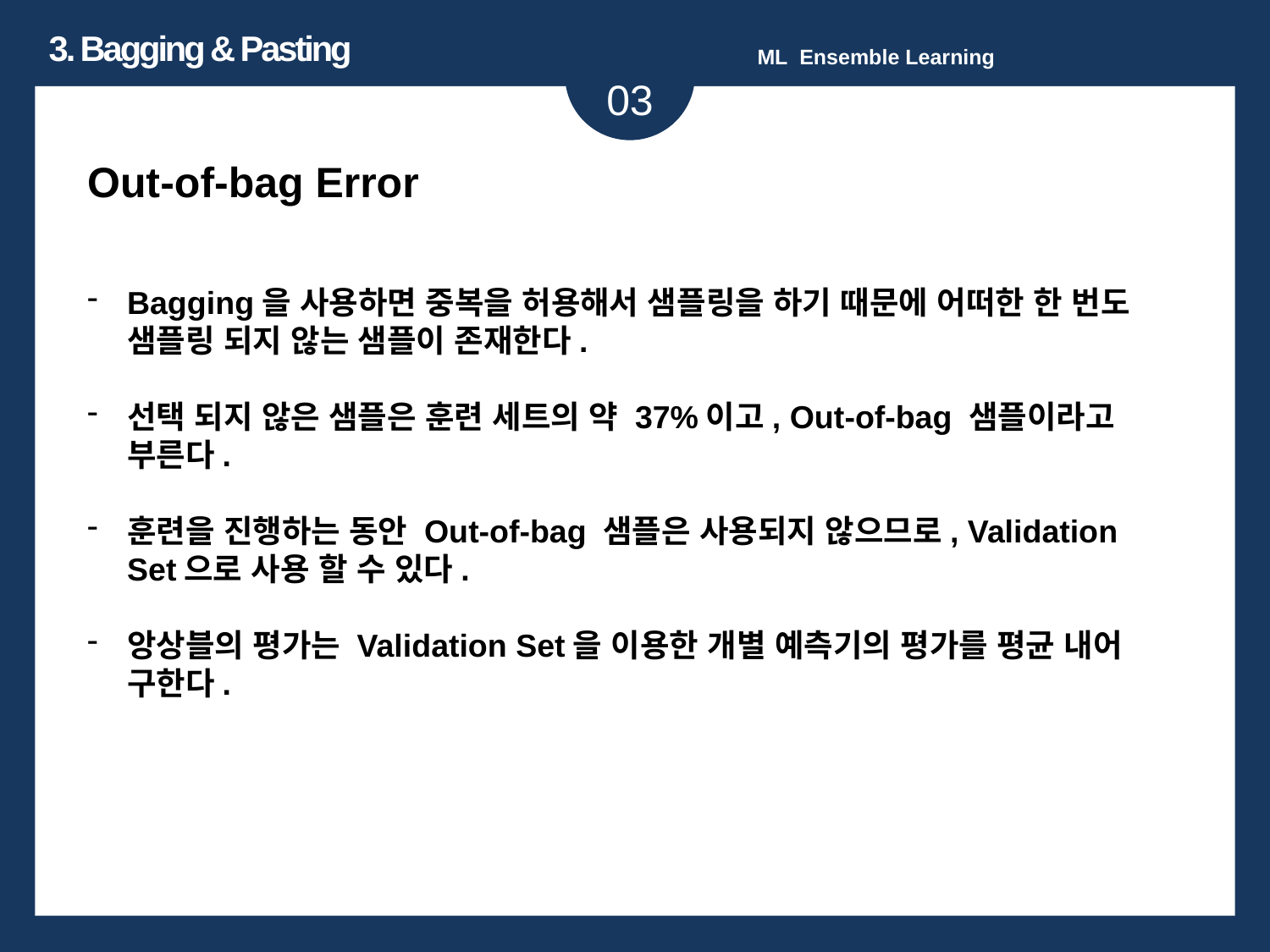

3. Bagging & Pasting
ML  Ensemble Learning
03

Out-of-bag Error

Bagging을 사용하면 중복을 허용해서 샘플링을 하기 때문에 어떠한 한 번도 샘플링 되지 않는 샘플이 존재한다.

선택 되지 않은 샘플은 훈련 세트의 약 37%이고, Out-of-bag 샘플이라고 부른다.

훈련을 진행하는 동안 Out-of-bag 샘플은 사용되지 않으므로, Validation Set으로 사용 할 수 있다.

앙상블의 평가는 Validation Set을 이용한 개별 예측기의 평가를 평균 내어 구한다.